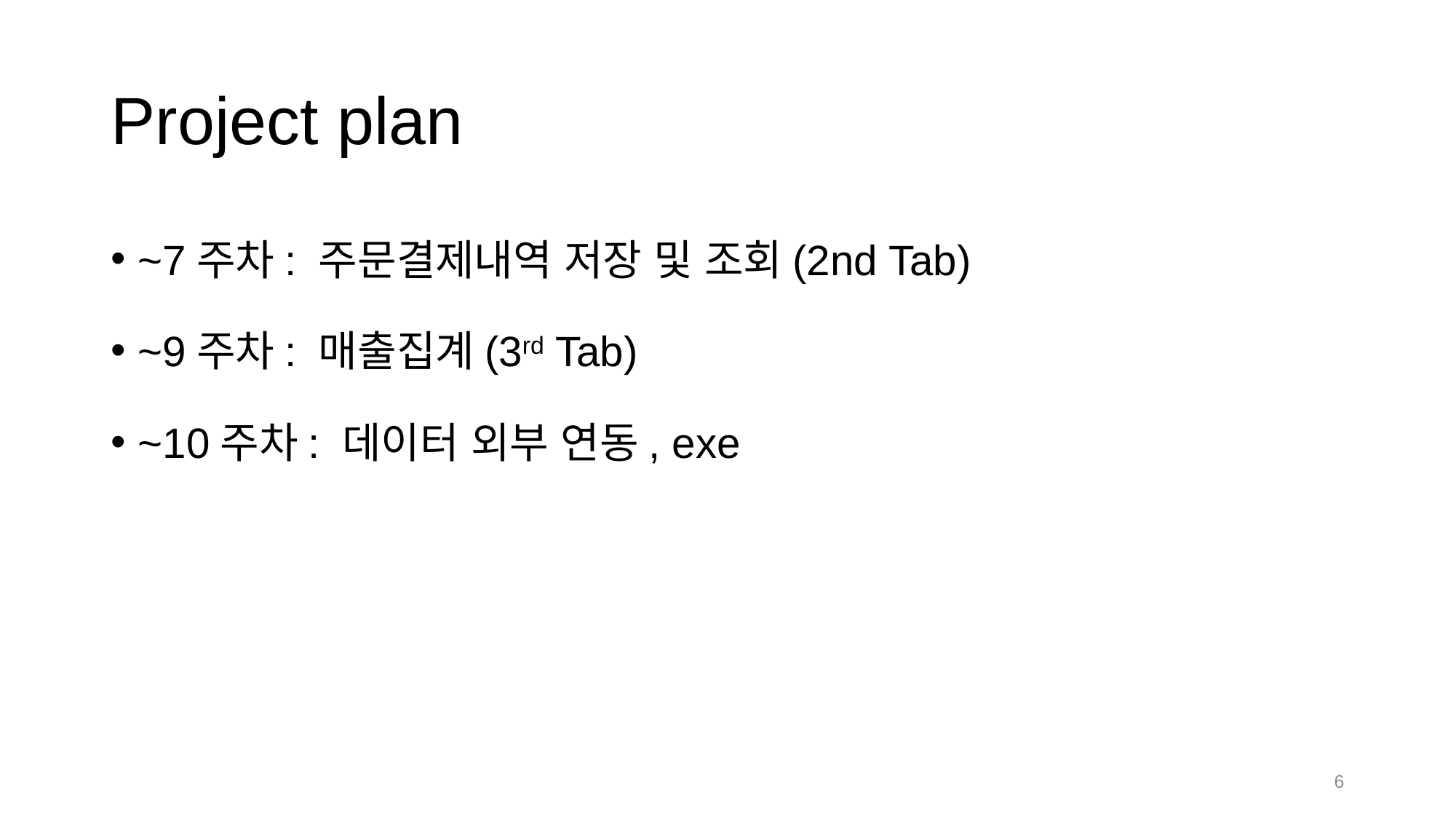

# Project plan
~7주차: 주문결제내역 저장 및 조회(2nd Tab)
~9주차: 매출집계(3rd Tab)
~10주차: 데이터 외부 연동, exe
6